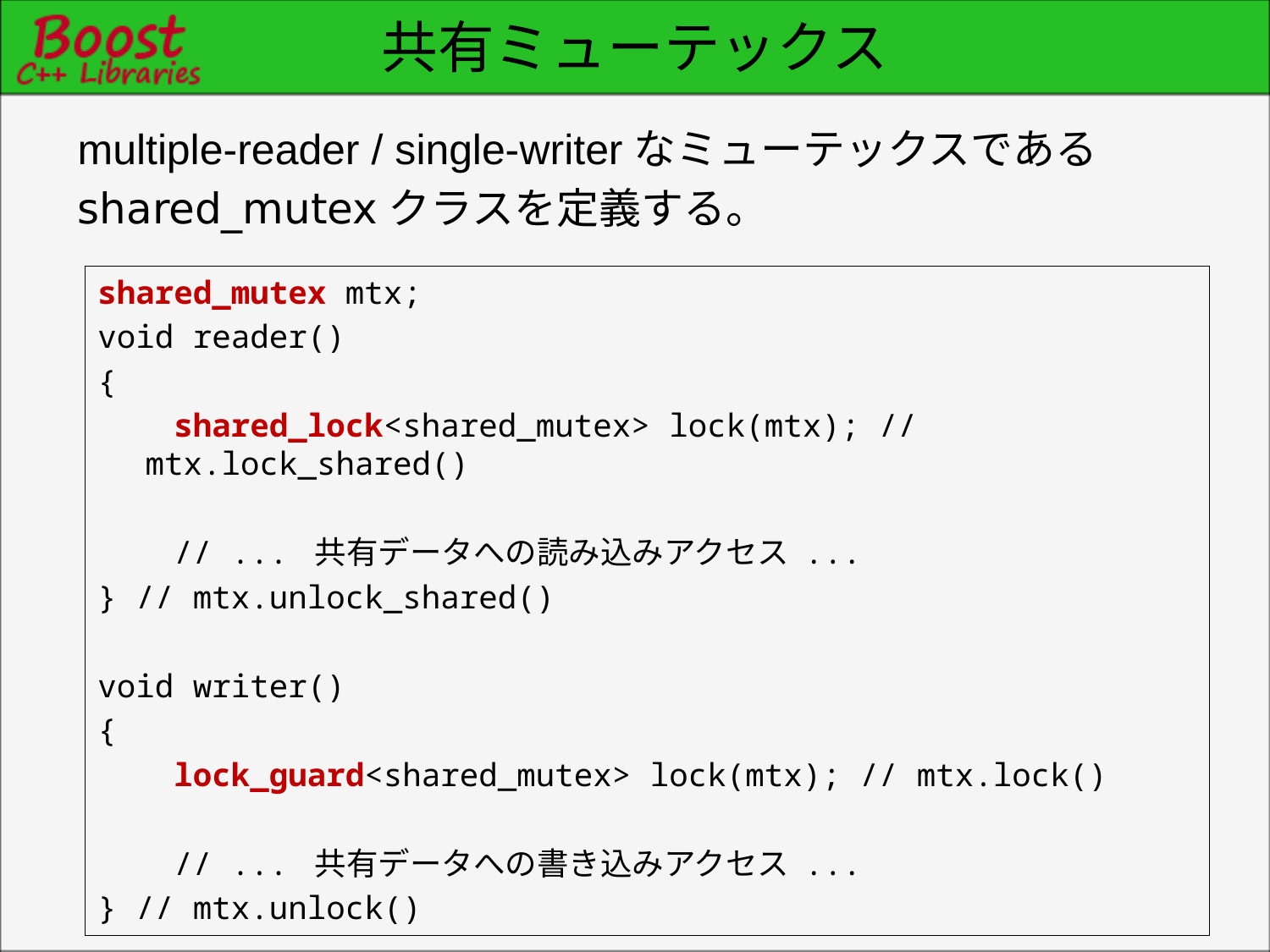

# 共有ミューテックス
multiple-reader / single-writerなミューテックスである
shared_mutexクラスを定義する。
shared_mutex mtx;
void reader()
{
    shared_lock<shared_mutex> lock(mtx); // mtx.lock_shared()

    // ... 共有データへの読み込みアクセス ...
} // mtx.unlock_shared()

void writer()
{
    lock_guard<shared_mutex> lock(mtx); // mtx.lock()

    // ... 共有データへの書き込みアクセス ...
} // mtx.unlock()